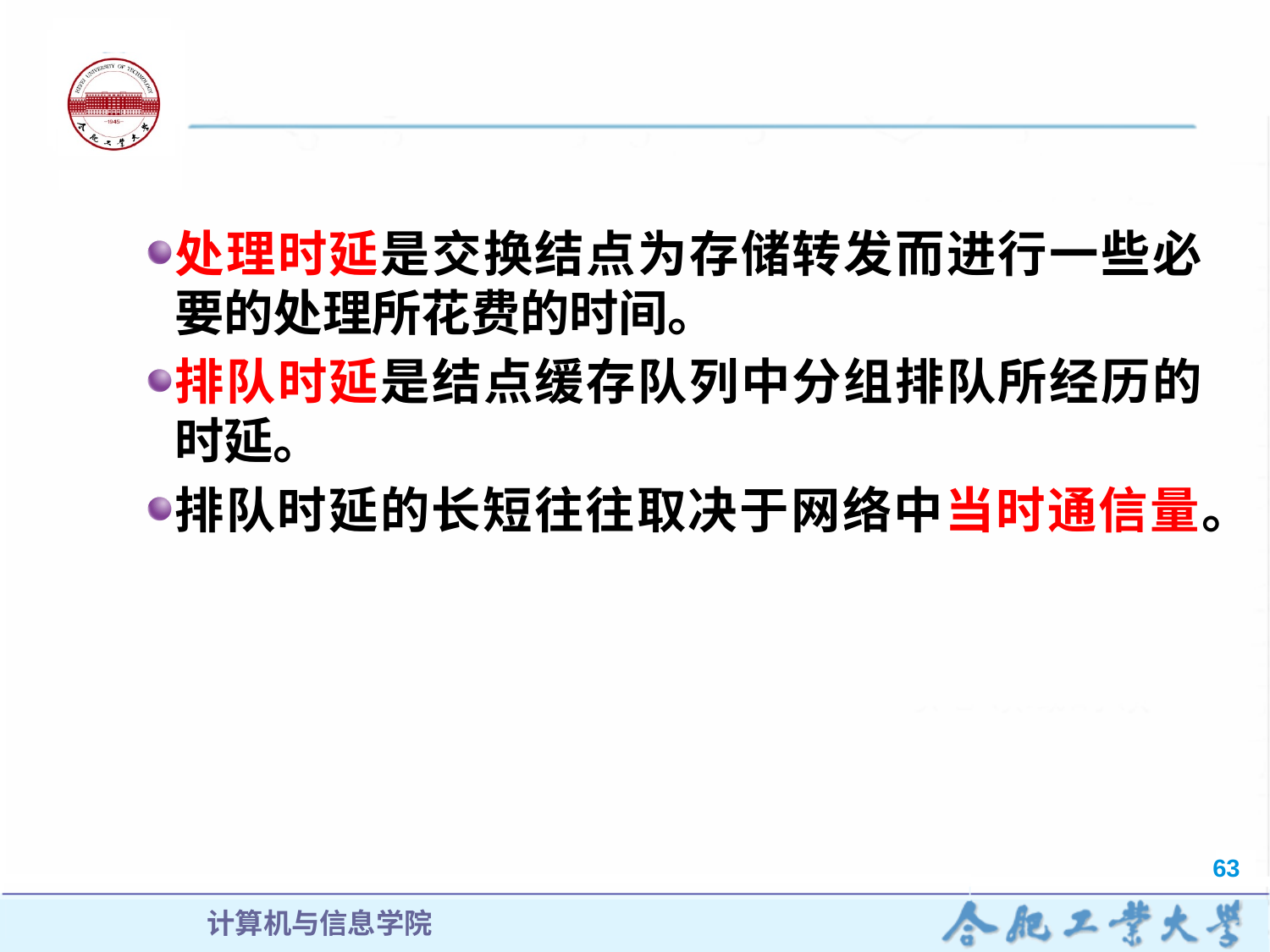

处理时延是交换结点为存储转发而进行一些必要的处理所花费的时间。
排队时延是结点缓存队列中分组排队所经历的时延。
排队时延的长短往往取决于网络中当时通信量。